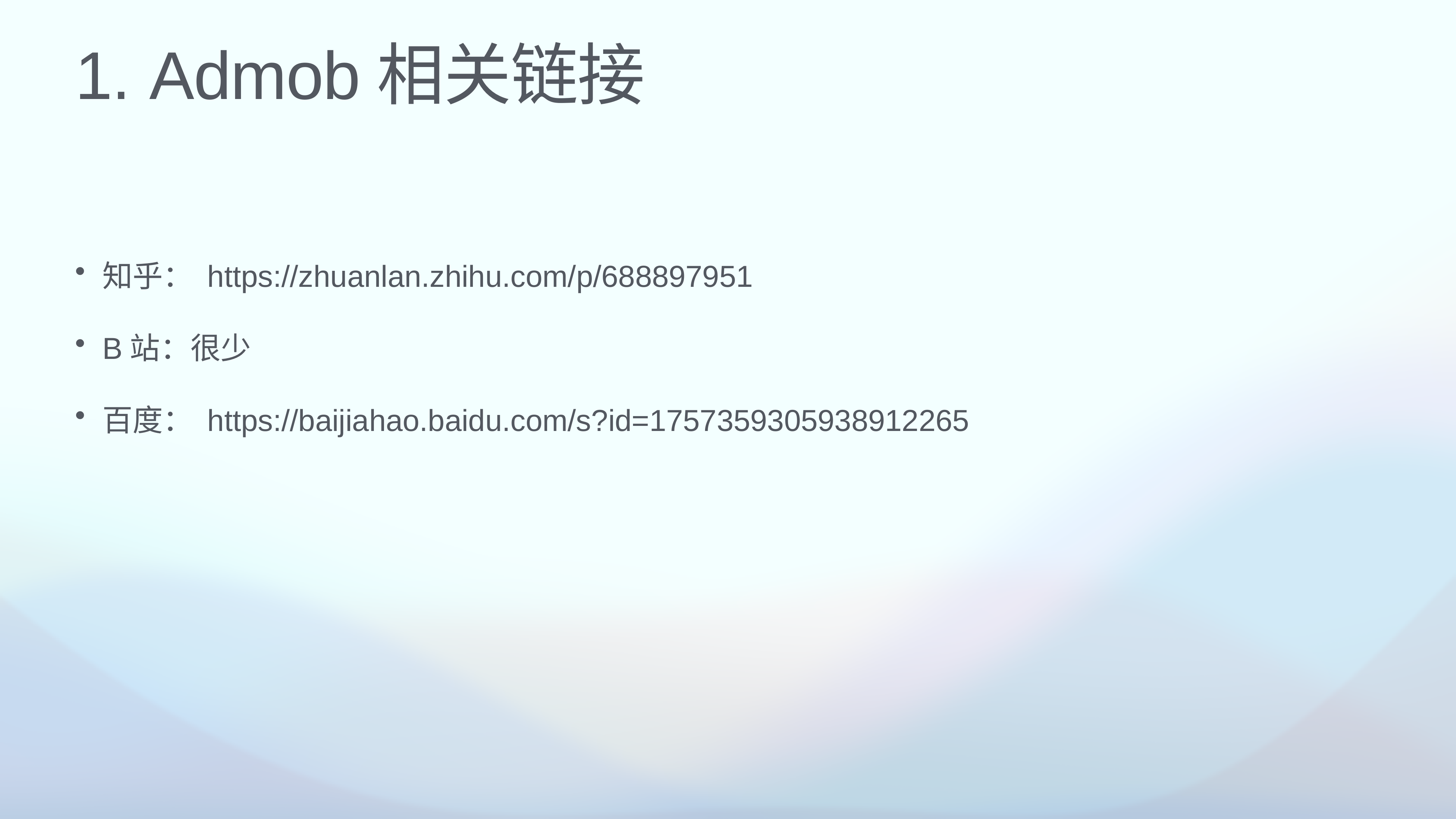

# 1. Admob相关链接
知乎： https://zhuanlan.zhihu.com/p/688897951
B站：很少
百度： https://baijiahao.baidu.com/s?id=1757359305938912265